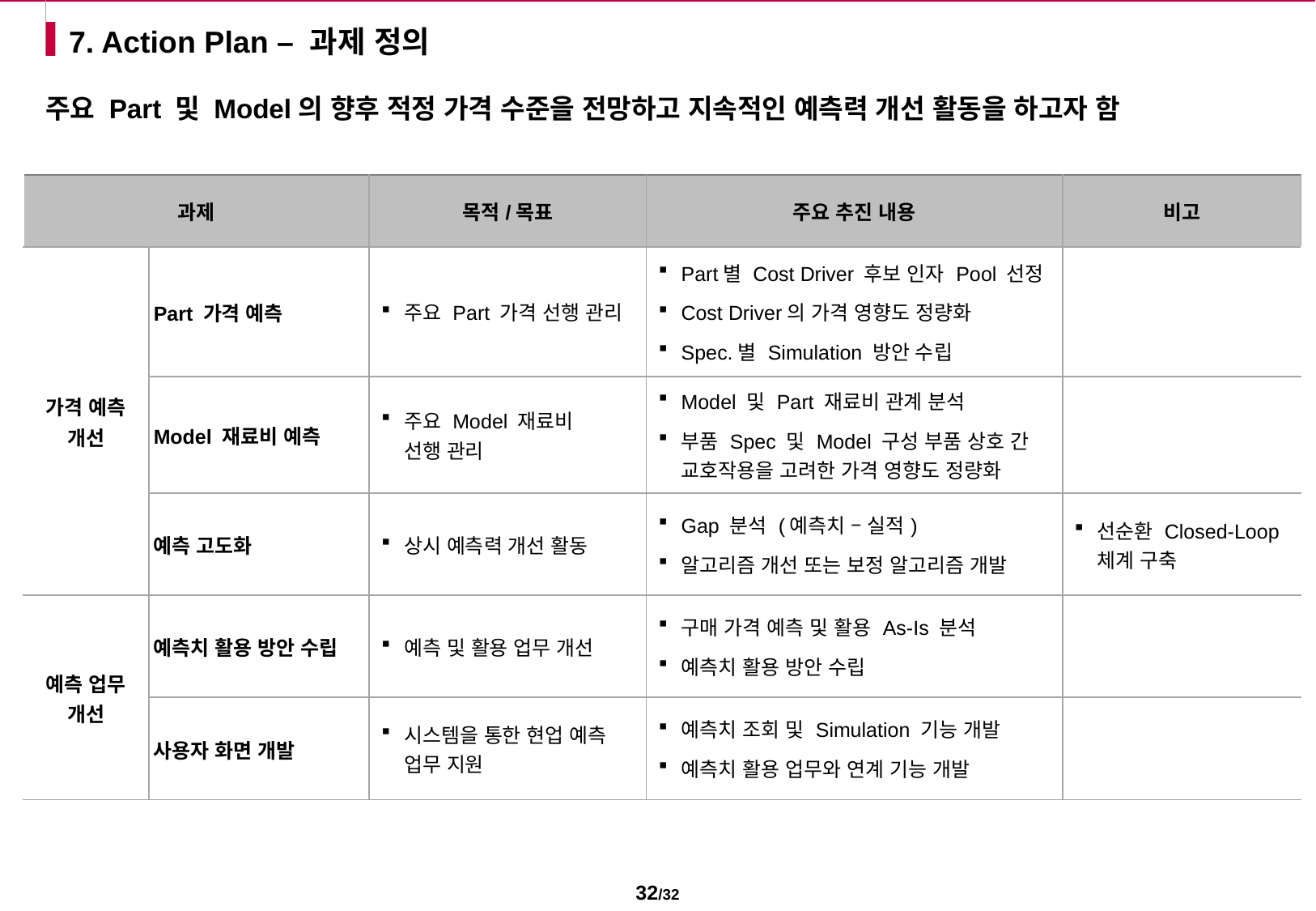

# 7. Action Plan – 과제 정의
주요 Part 및 Model의 향후 적정 가격 수준을 전망하고 지속적인 예측력 개선 활동을 하고자 함
| 과제 |  | 목적/목표 | 주요 추진 내용 | 비고 |
| --- | --- | --- | --- | --- |
| 가격 예측 개선 | Part 가격 예측 | 주요 Part 가격 선행 관리 | Part별 Cost Driver 후보 인자 Pool 선정 Cost Driver의 가격 영향도 정량화 Spec.별 Simulation 방안 수립 |  |
|  | Model 재료비 예측 | 주요 Model 재료비 선행 관리 | Model 및 Part 재료비 관계 분석 부품 Spec 및 Model 구성 부품 상호 간 교호작용을 고려한 가격 영향도 정량화 |  |
|  | 예측 고도화 | 상시 예측력 개선 활동 | Gap 분석 (예측치 – 실적) 알고리즘 개선 또는 보정 알고리즘 개발 | 선순환 Closed-Loop 체계 구축 |
| 예측 업무 개선 | 예측치 활용 방안 수립 | 예측 및 활용 업무 개선 | 구매 가격 예측 및 활용 As-Is 분석 예측치 활용 방안 수립 |  |
|  | 사용자 화면 개발 | 시스템을 통한 현업 예측 업무 지원 | 예측치 조회 및 Simulation 기능 개발 예측치 활용 업무와 연계 기능 개발 |  |